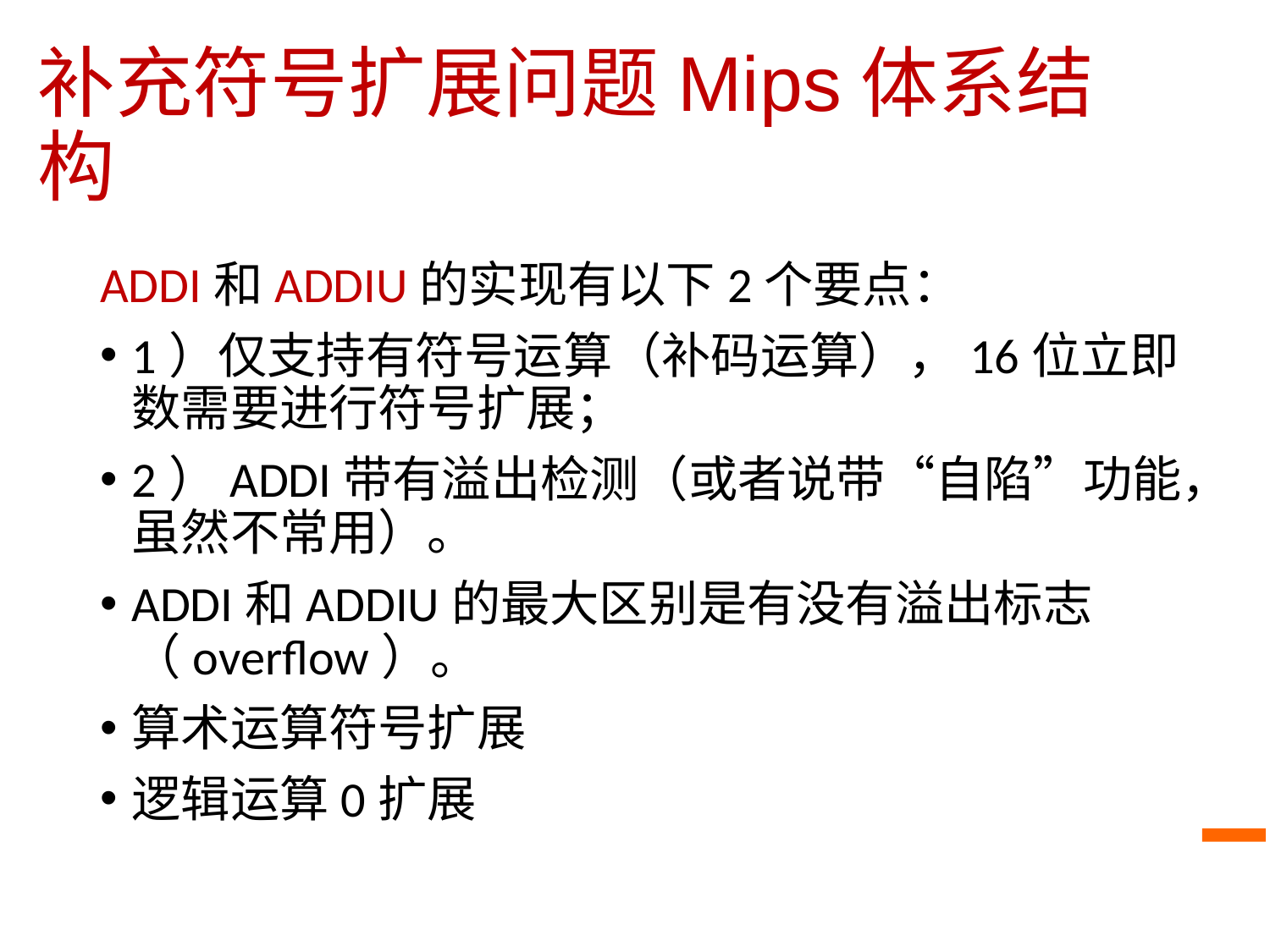

# 补充符号扩展问题Mips体系结构
ADDI和ADDIU的实现有以下2个要点：
1）仅支持有符号运算（补码运算），16位立即数需要进行符号扩展；
2）ADDI带有溢出检测（或者说带“自陷”功能，虽然不常用）。
ADDI和ADDIU的最大区别是有没有溢出标志（overflow）。
算术运算符号扩展
逻辑运算0扩展